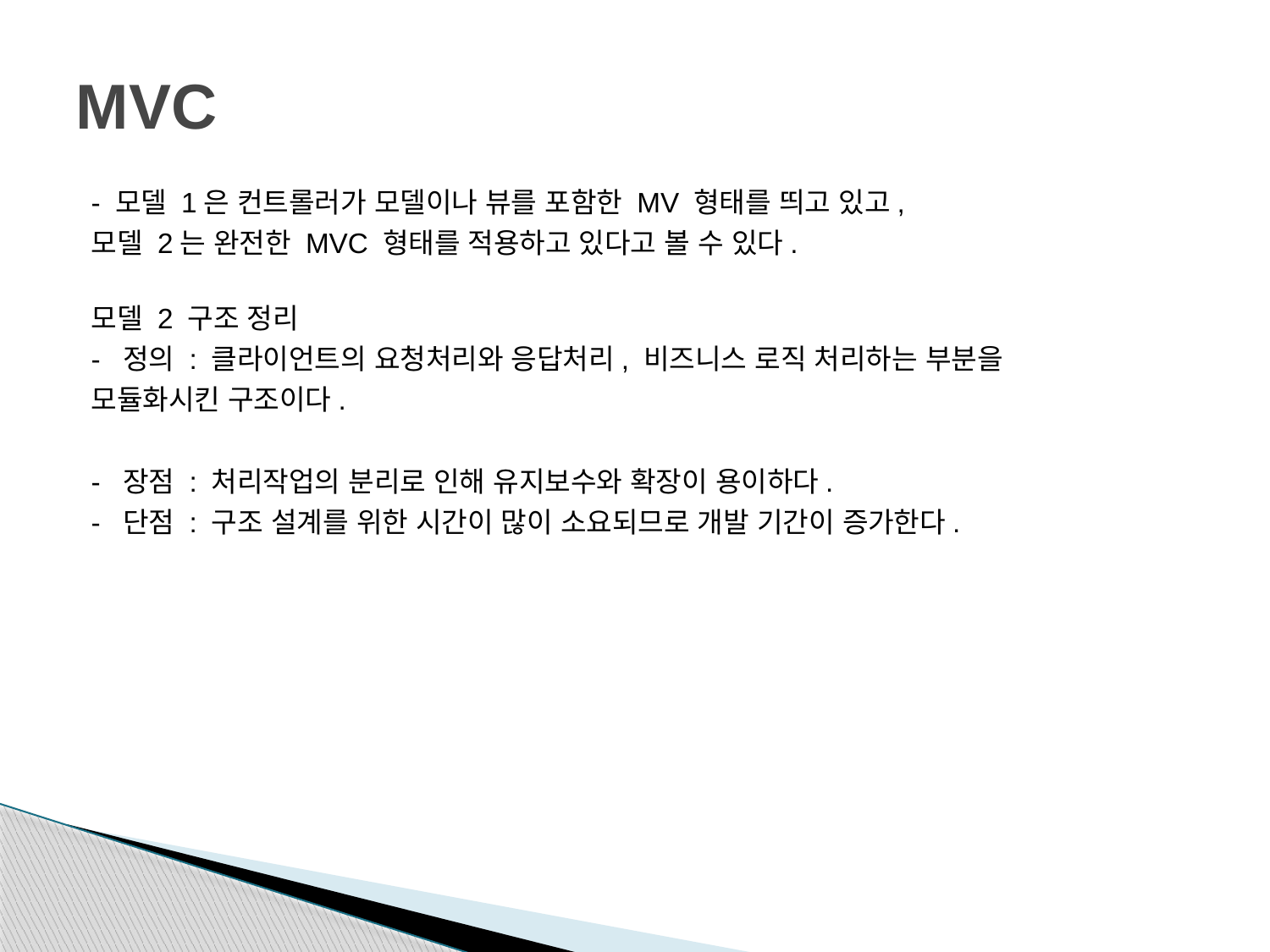

# MVC
- 모델 1은 컨트롤러가 모델이나 뷰를 포함한 MV 형태를 띄고 있고,
모델 2는 완전한 MVC 형태를 적용하고 있다고 볼 수 있다.
모델 2 구조 정리
-  정의 : 클라이언트의 요청처리와 응답처리, 비즈니스 로직 처리하는 부분을
모듈화시킨 구조이다.

-  장점 : 처리작업의 분리로 인해 유지보수와 확장이 용이하다.
-  단점 : 구조 설계를 위한 시간이 많이 소요되므로 개발 기간이 증가한다.